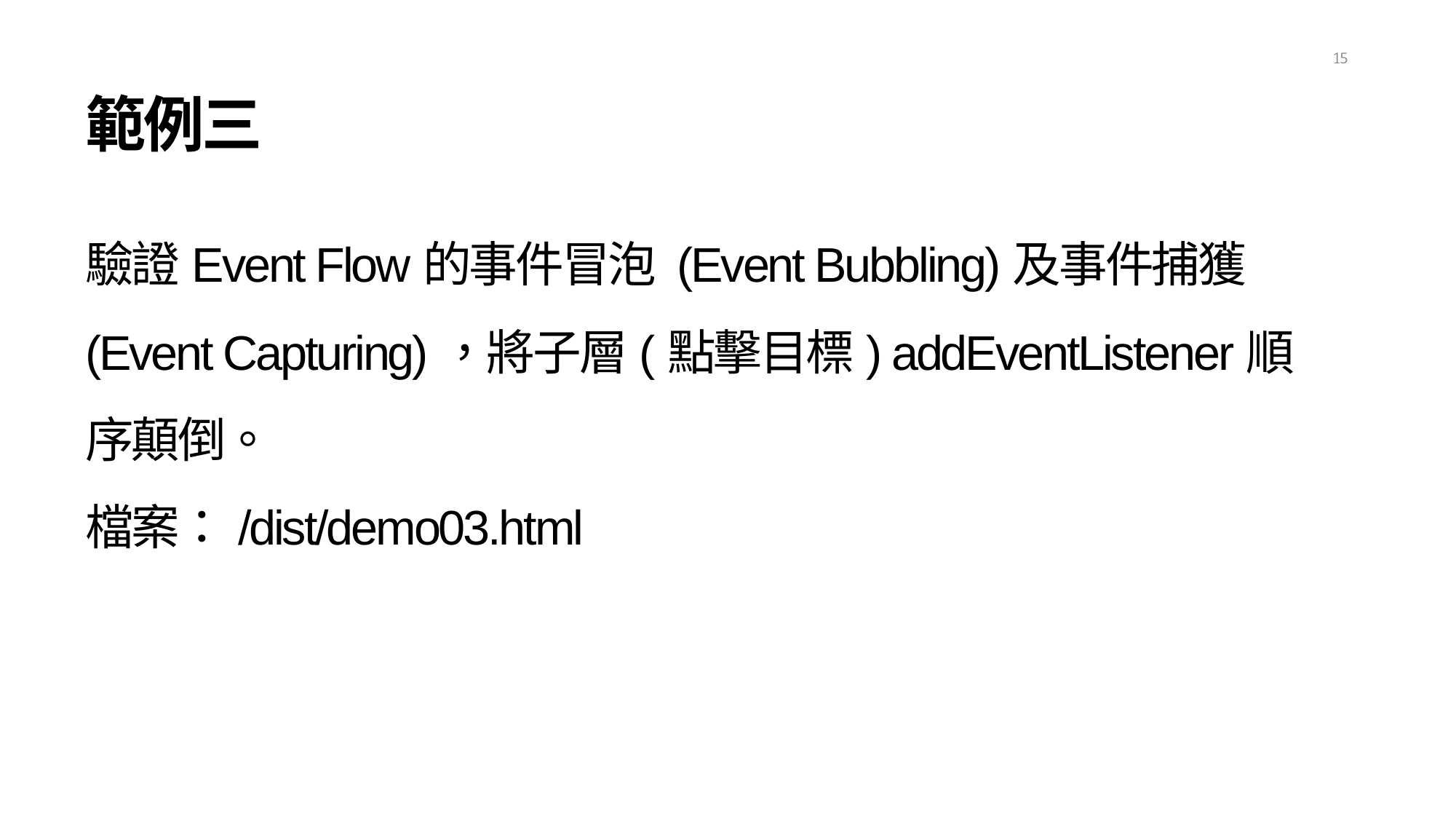

15
範例三
驗證Event Flow的事件冒泡 (Event Bubbling)及事件捕獲 (Event Capturing)，將子層(點擊目標) addEventListener順序顛倒。
檔案：/dist/demo03.html